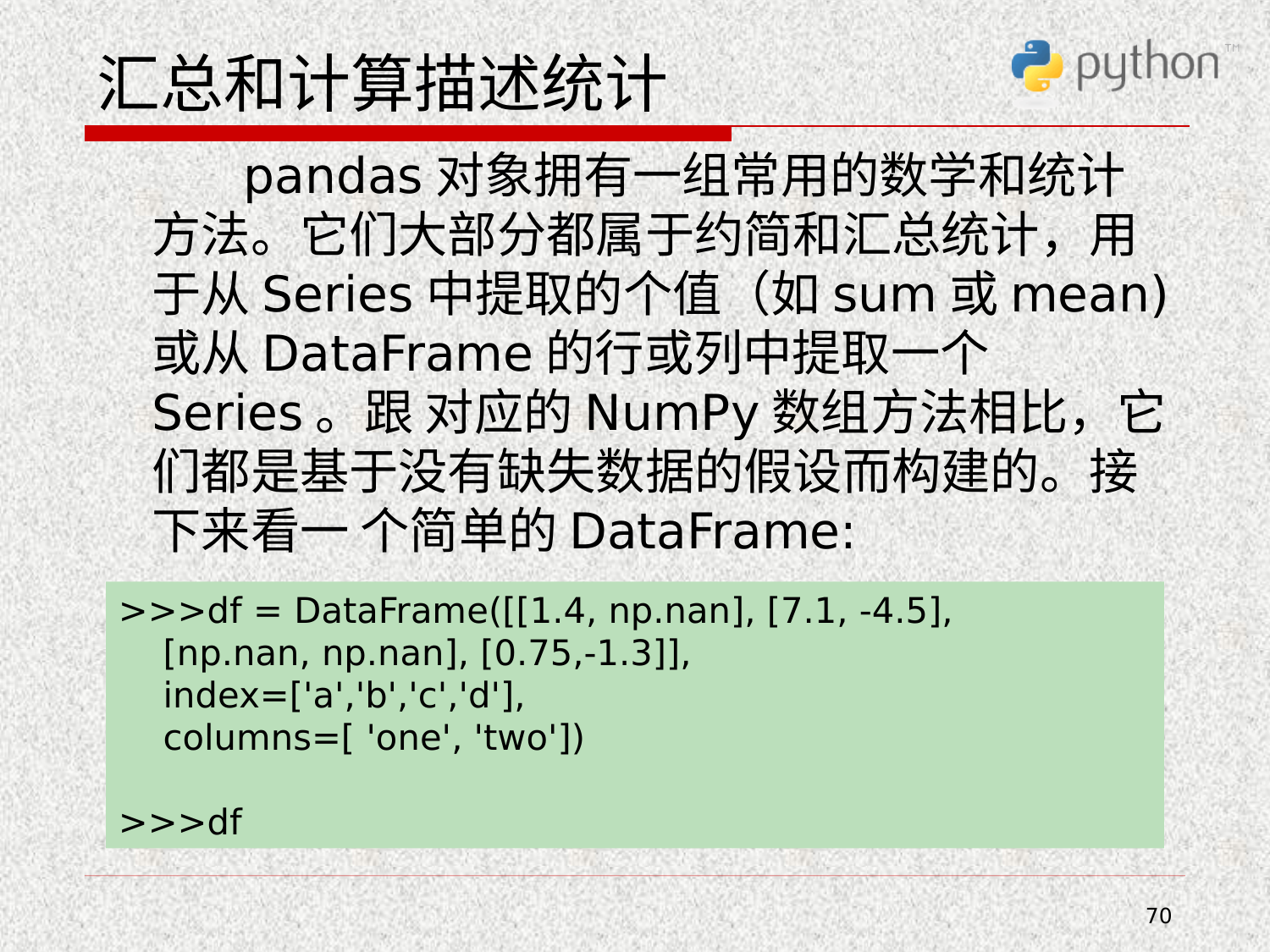

# 汇总和计算描述统计
          pandas对象拥有一组常用的数学和统计方法。它们大部分都属于约简和汇总统计，用于从Series中提取的个值（如sum或mean)或从DataFrame的行或列中提取一个Series。跟 对应的NumPy数组方法相比，它们都是基于没有缺失数据的假设而构建的。接下来看一 个简单的DataFrame:
>>>df = DataFrame([[1.4, np.nan], [7.1, -4.5],
    [np.nan, np.nan], [0.75,-1.3]],
    index=['a','b','c','d'],
    columns=[ 'one', 'two'])

>>>df
70